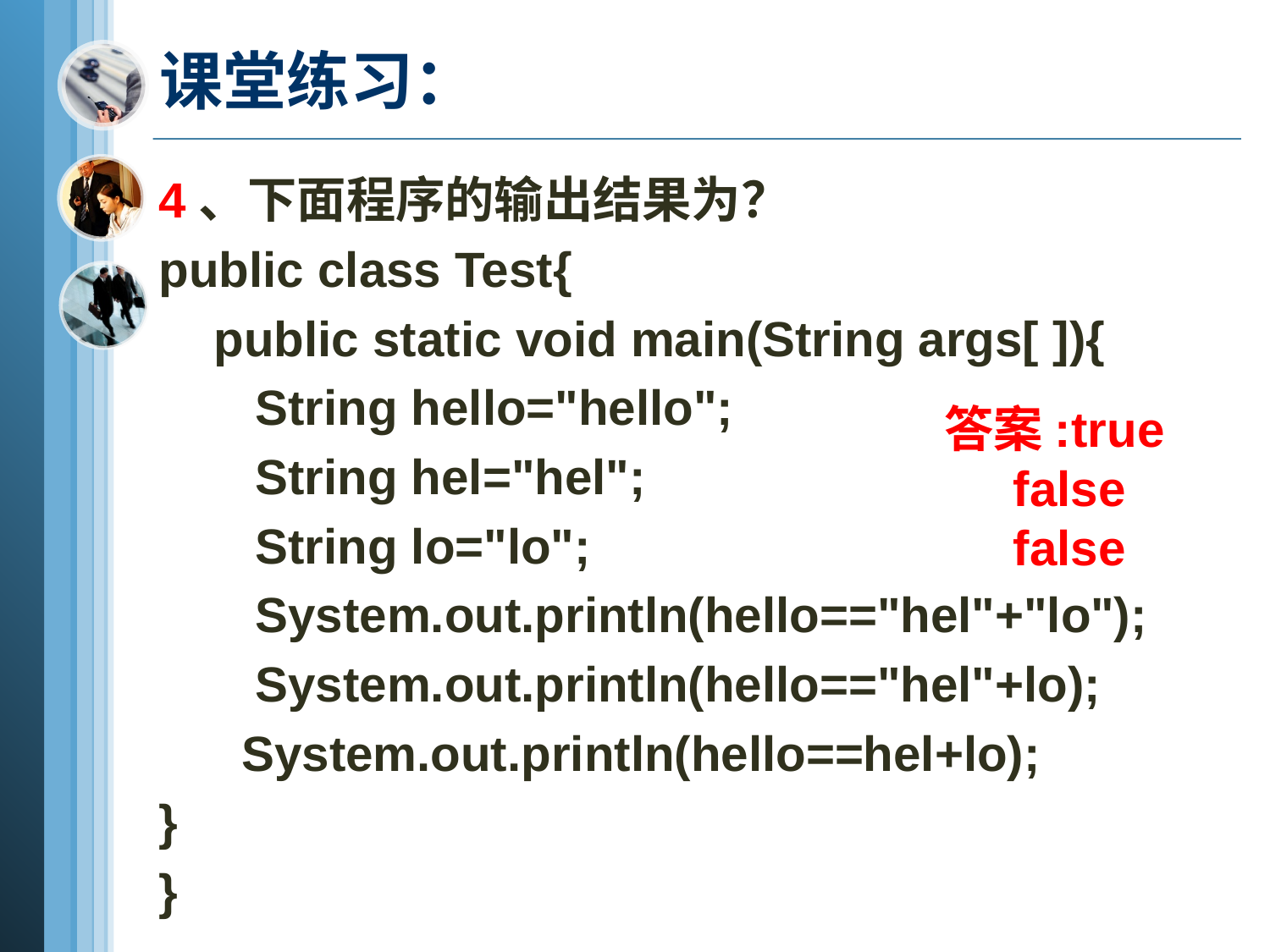

# 课堂练习：
4、下面程序的输出结果为？
public class Test{
    public static void main(String args[ ]){
       String hello="hello";
       String hel="hel";
       String lo="lo";
       System.out.println(hello=="hel"+"lo");
       System.out.println(hello=="hel"+lo);
      System.out.println(hello==hel+lo);
}
}
答案:true
     false
     false